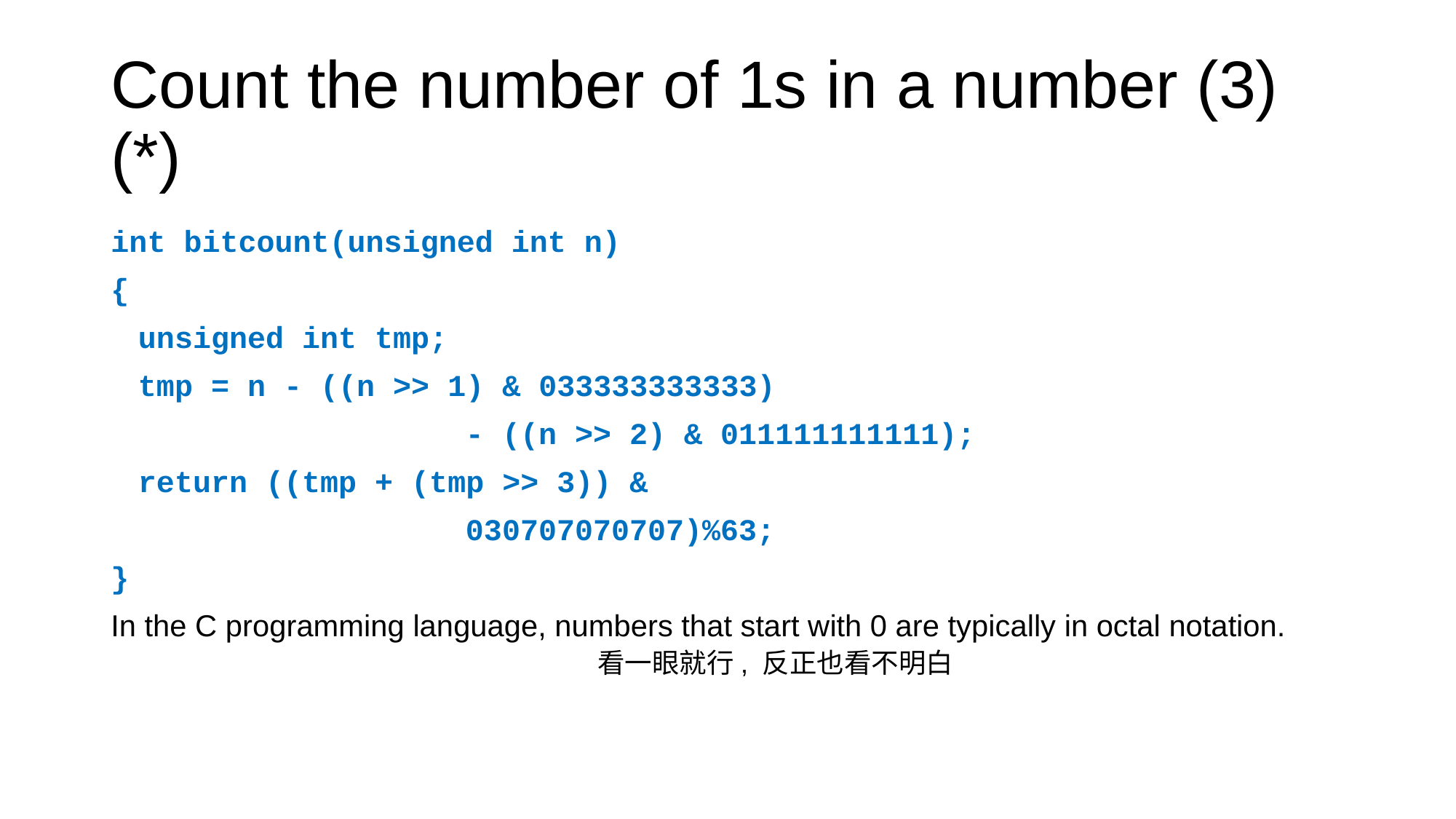

# Count the number of 1s in a number (3)(*)
int bitcount(unsigned int n)
{
	unsigned int tmp;
	tmp = n - ((n >> 1) & 033333333333)
				- ((n >> 2) & 011111111111);
	return ((tmp + (tmp >> 3)) &
				030707070707)%63;
}
In the C programming language, numbers that start with 0 are typically in octal notation.

看一眼就行, 反正也看不明白